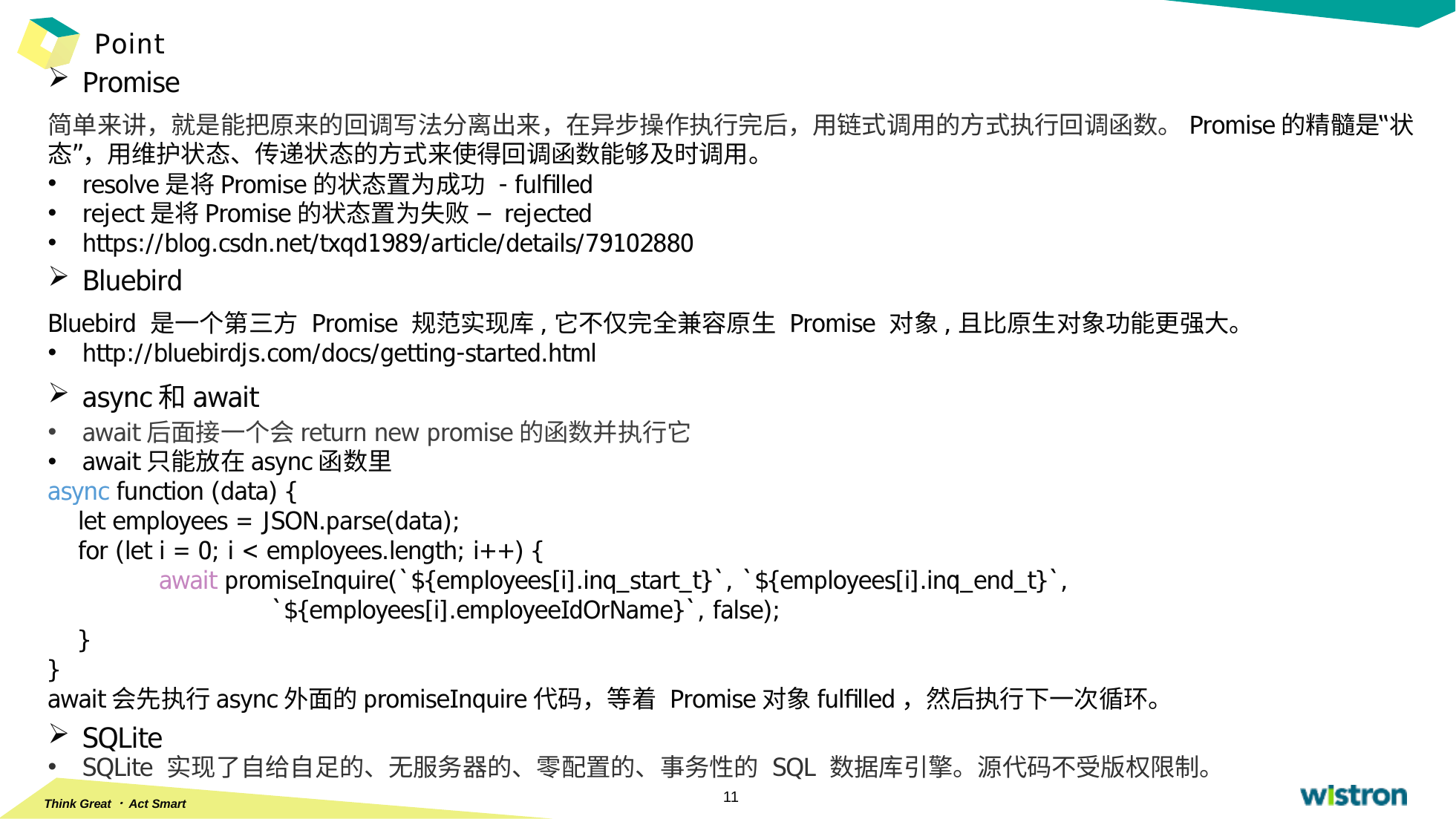

# Point
Promise
简单来讲，就是能把原来的回调写法分离出来，在异步操作执行完后，用链式调用的方式执行回调函数。Promise的精髓是“状态”，用维护状态、传递状态的方式来使得回调函数能够及时调用。
resolve是将Promise的状态置为成功 - fulfilled
reject是将Promise的状态置为失败 – rejected
https://blog.csdn.net/txqd1989/article/details/79102880
Bluebird
Bluebird 是一个第三方 Promise 规范实现库,它不仅完全兼容原生 Promise 对象,且比原生对象功能更强大。
http://bluebirdjs.com/docs/getting-started.html
async和await
await后面接一个会return new promise的函数并执行它
await只能放在async函数里
async function (data) {
    let employees = JSON.parse(data);
    for (let i = 0; i < employees.length; i++) {
 	await promiseInquire(`${employees[i].inq_start_t}`, `${employees[i].inq_end_t}`,
		`${employees[i].employeeIdOrName}`, false);
    }
}
await会先执行async外面的promiseInquire代码，等着 Promise对象fulfilled，然后执行下一次循环。
SQLite
SQLite 实现了自给自足的、无服务器的、零配置的、事务性的 SQL 数据库引擎。源代码不受版权限制。